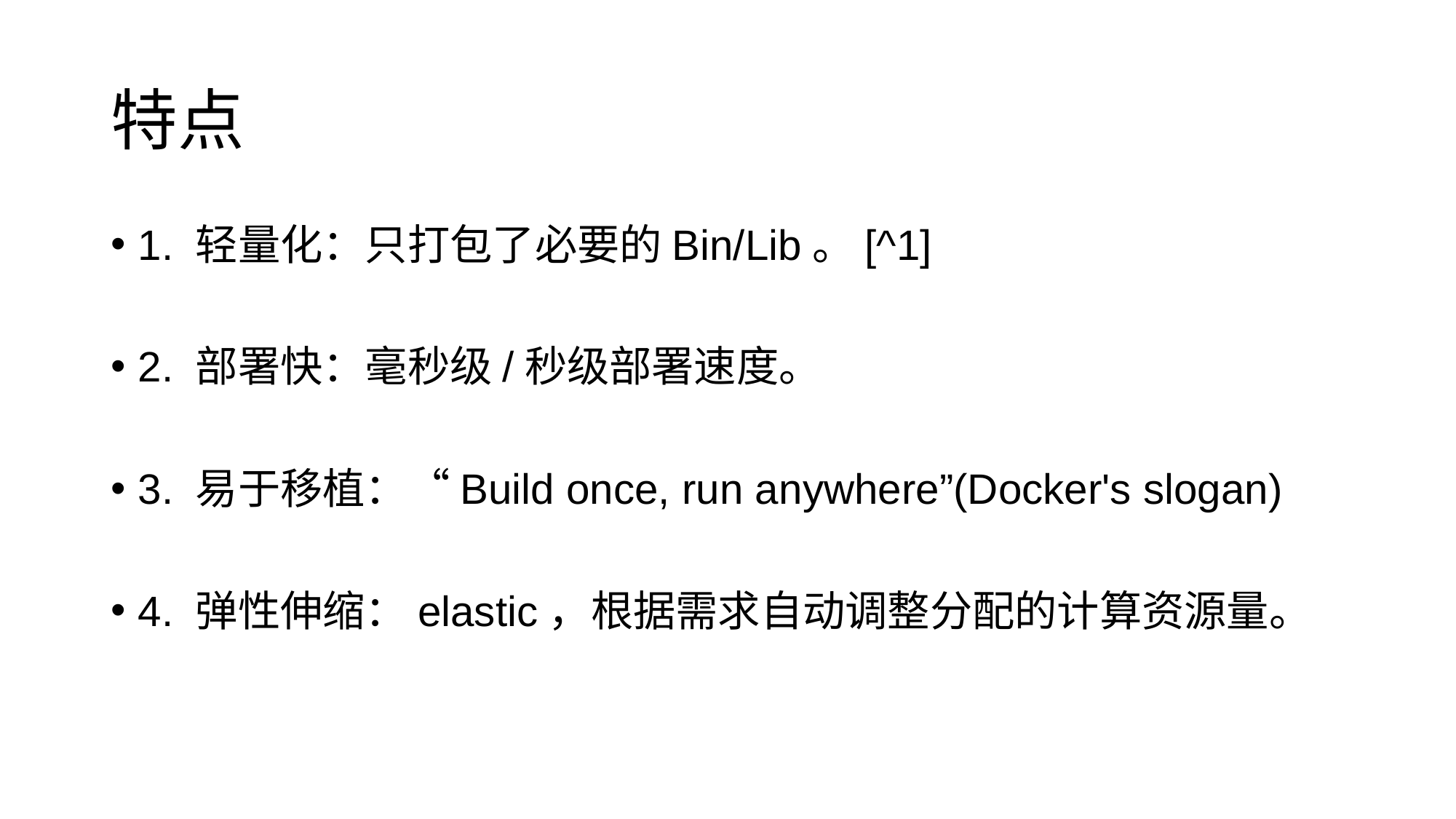

# 特点
1. 轻量化：只打包了必要的Bin/Lib。[^1]

2. 部署快：毫秒级/秒级部署速度。

3. 易于移植：“Build once, run anywhere”(Docker's slogan)

4. 弹性伸缩：elastic，根据需求自动调整分配的计算资源量。